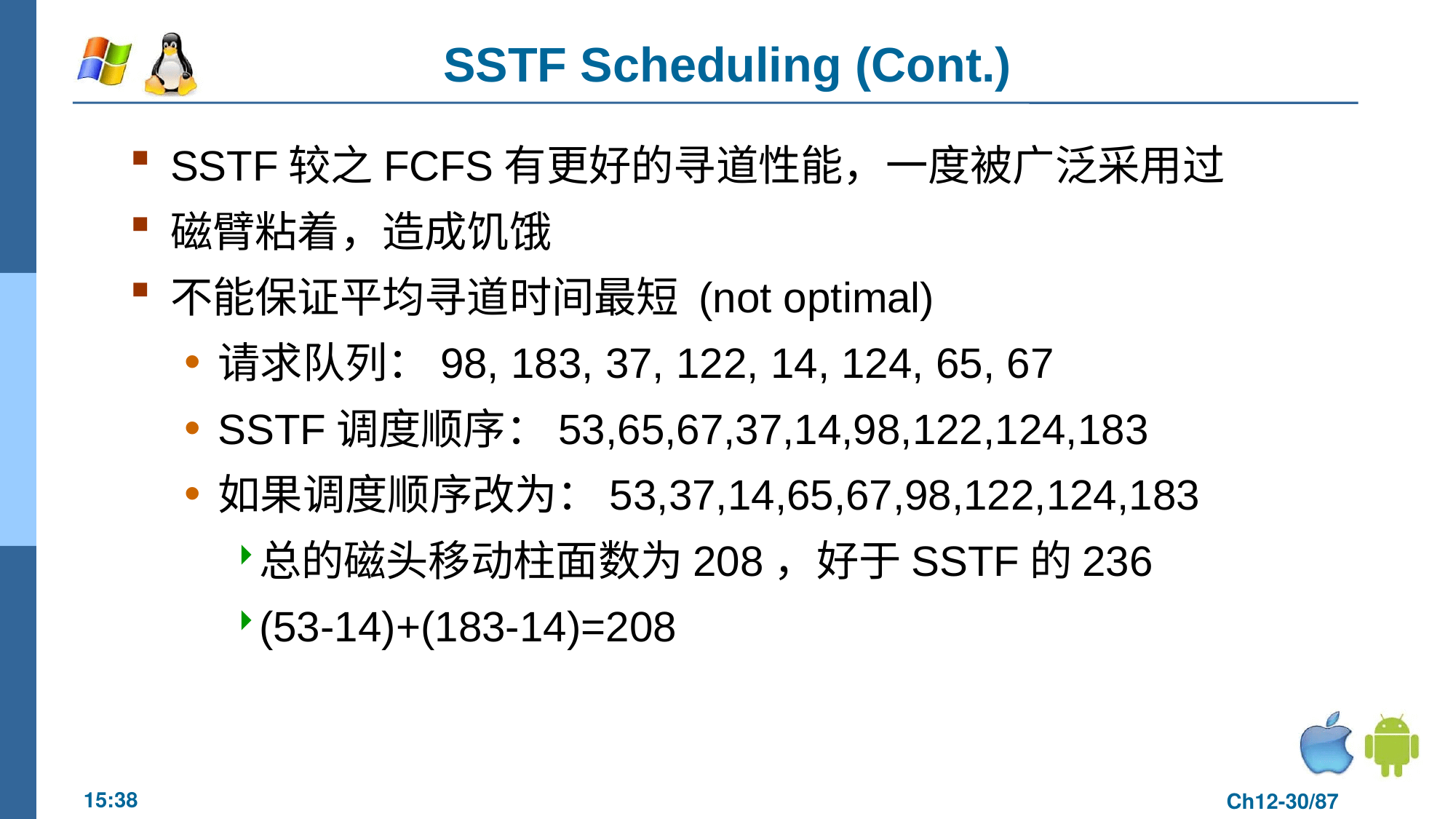

# SSTF Scheduling (Cont.)
SSTF较之FCFS有更好的寻道性能，一度被广泛采用过
磁臂粘着，造成饥饿
不能保证平均寻道时间最短 (not optimal)
请求队列：98, 183, 37, 122, 14, 124, 65, 67
SSTF调度顺序：53,65,67,37,14,98,122,124,183
如果调度顺序改为：53,37,14,65,67,98,122,124,183
总的磁头移动柱面数为208，好于SSTF的236
(53-14)+(183-14)=208